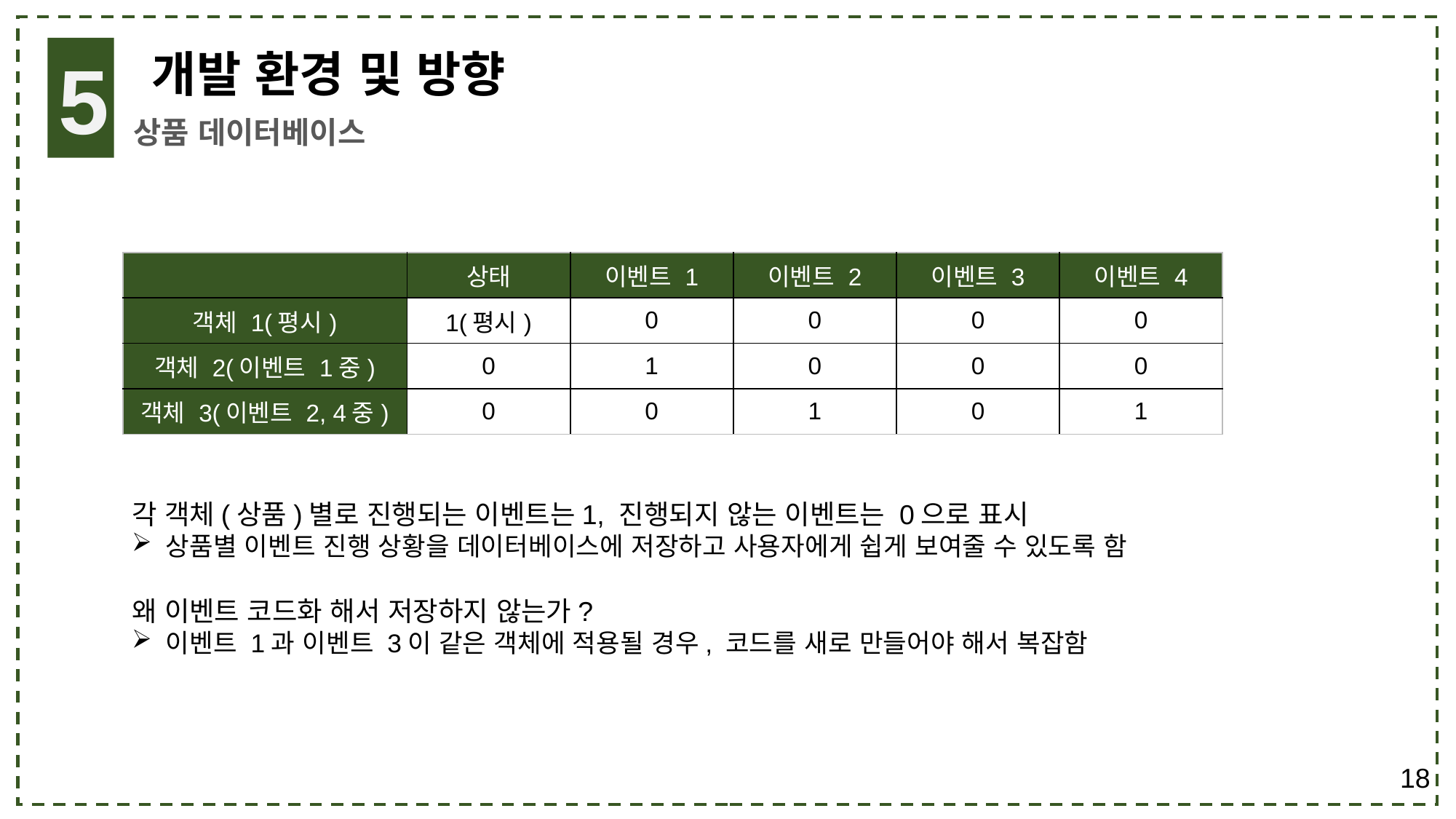

5
개발 환경 및 방향
상품 데이터베이스

|  | 상태 | 이벤트 1 | 이벤트 2 | 이벤트 3 | 이벤트 4 |
| --- | --- | --- | --- | --- | --- |
| 객체 1(평시) | 1(평시) | 0 | 0 | 0 | 0 |
| 객체 2(이벤트 1중) | 0 | 1 | 0 | 0 | 0 |
| 객체 3(이벤트 2, 4중) | 0 | 0 | 1 | 0 | 1 |
각 객체(상품)별로 진행되는 이벤트는1, 진행되지 않는 이벤트는 0으로 표시
상품별 이벤트 진행 상황을 데이터베이스에 저장하고 사용자에게 쉽게 보여줄 수 있도록 함

왜 이벤트 코드화 해서 저장하지 않는가?
이벤트 1과 이벤트 3이 같은 객체에 적용될 경우, 코드를 새로 만들어야 해서 복잡함
18